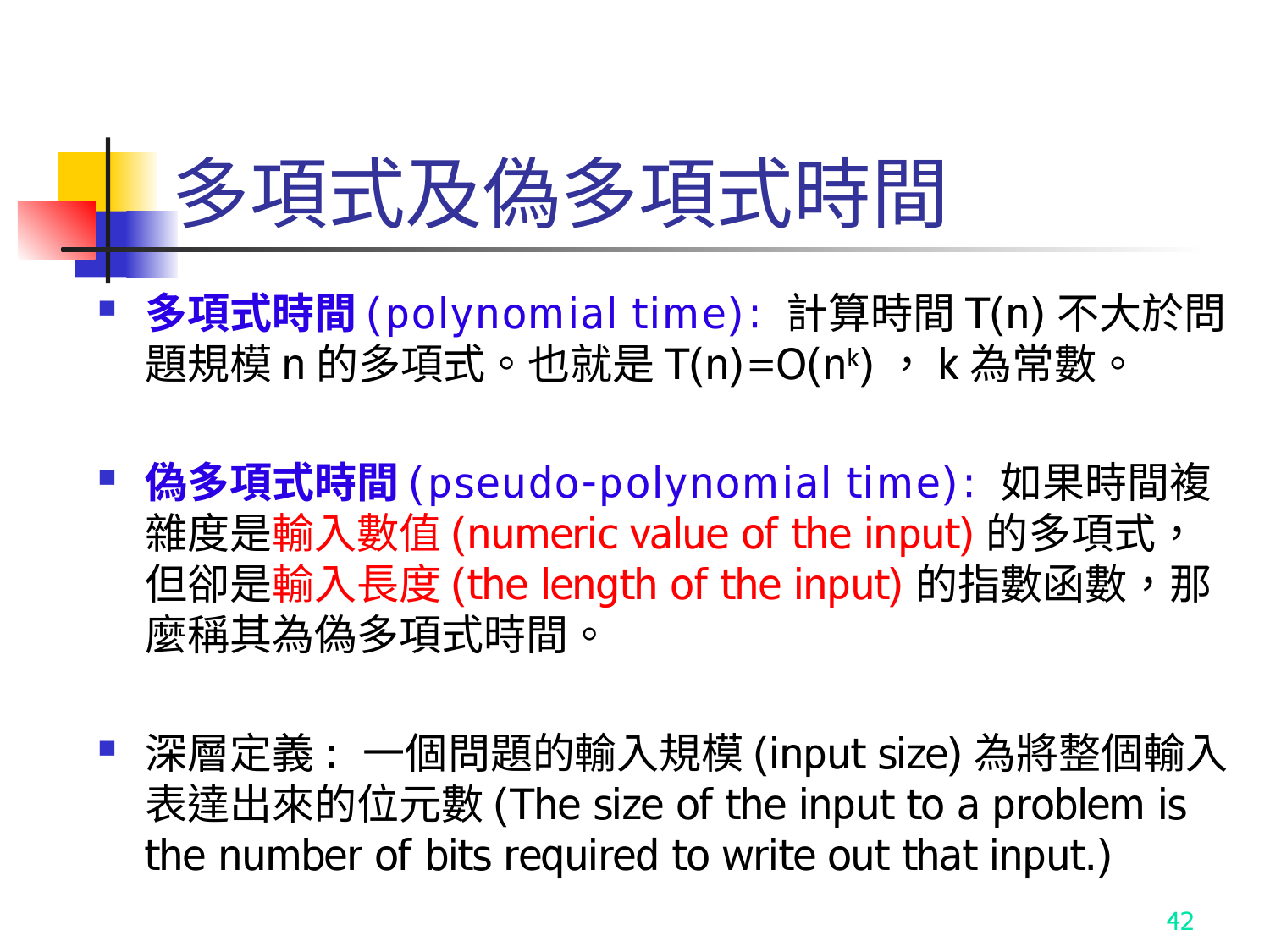

# 多項式及偽多項式時間
多項式時間(polynomial time): 計算時間T(n)不大於問題規模n的多項式。也就是T(n)=O(nk)，k為常數。

偽多項式時間(pseudo-polynomial time): 如果時間複雜度是輸入數值(numeric value of the input)的多項式，但卻是輸入長度(the length of the input)的指數函數，那麼稱其為偽多項式時間。

深層定義: 一個問題的輸入規模(input size)為將整個輸入表達出來的位元數(The size of the input to a problem is the number of bits required to write out that input.)
42